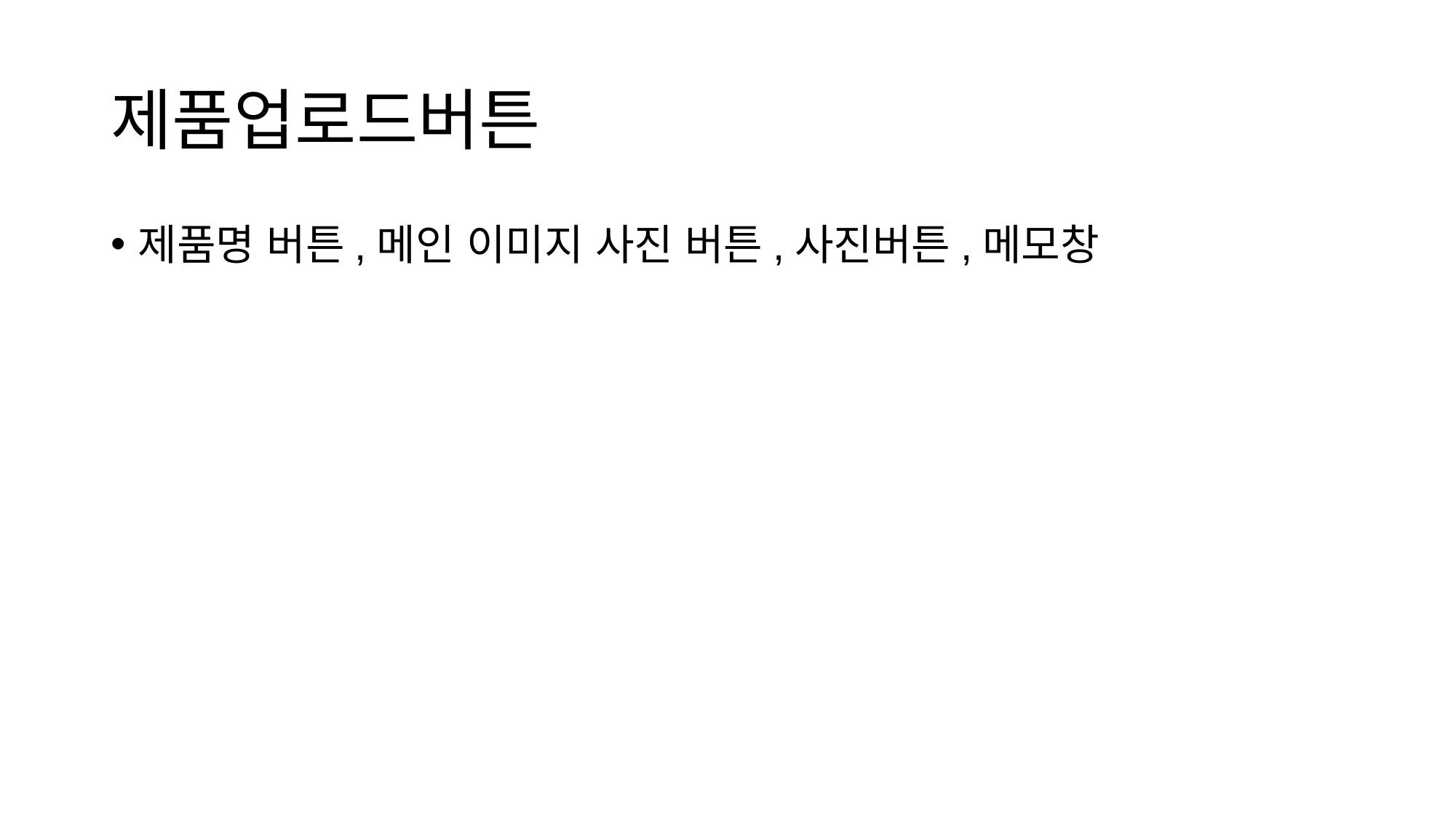

# 제품업로드버튼
제품명 버튼,메인 이미지 사진 버튼,사진버튼,메모창